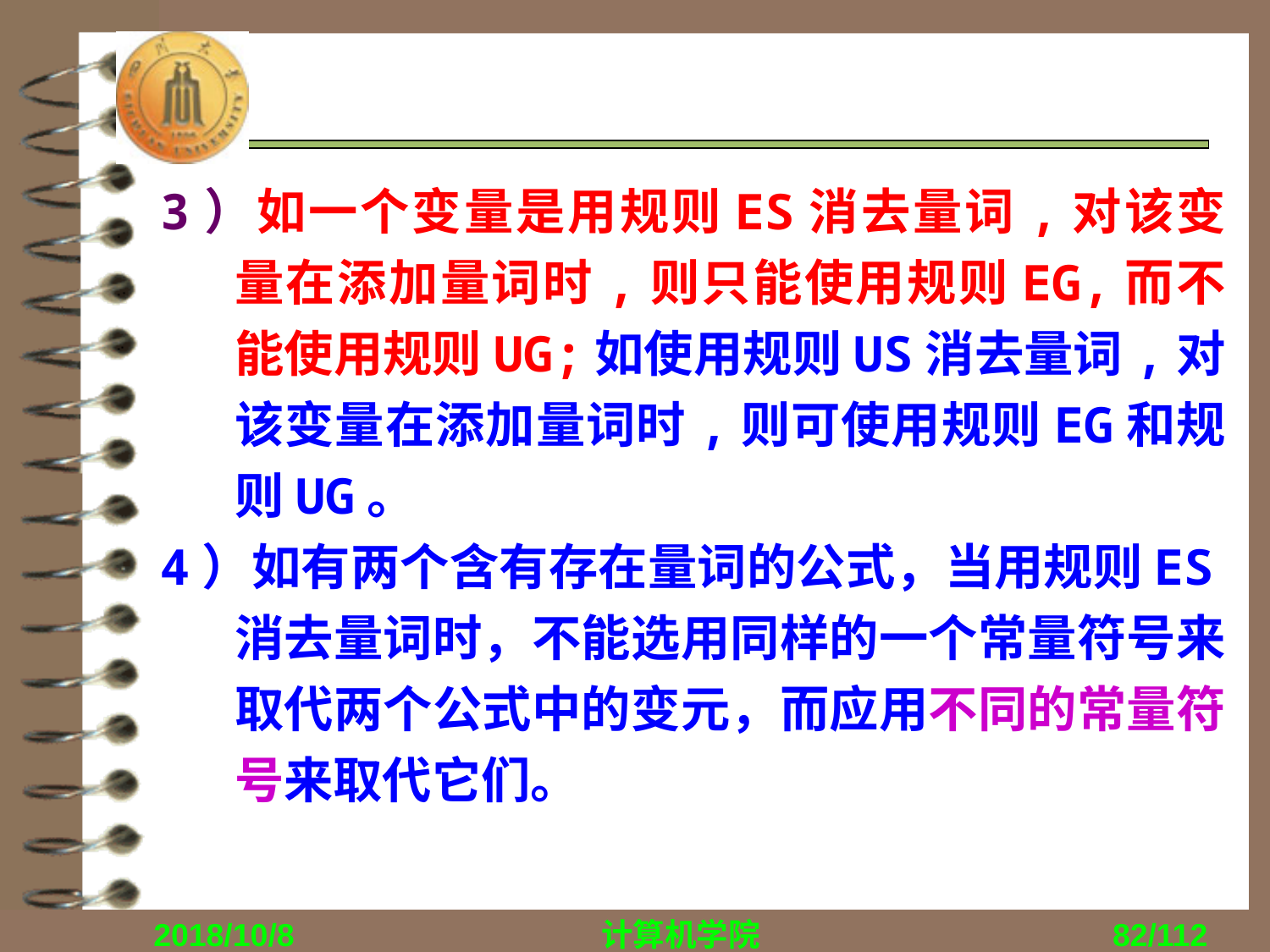

#
3）如一个变量是用规则ES消去量词,对该变量在添加量词时,则只能使用规则EG,而不能使用规则UG;如使用规则US消去量词,对该变量在添加量词时,则可使用规则EG和规则UG。
4）如有两个含有存在量词的公式，当用规则ES消去量词时，不能选用同样的一个常量符号来取代两个公式中的变元，而应用不同的常量符号来取代它们。
2018/10/8
计算机学院
82/112